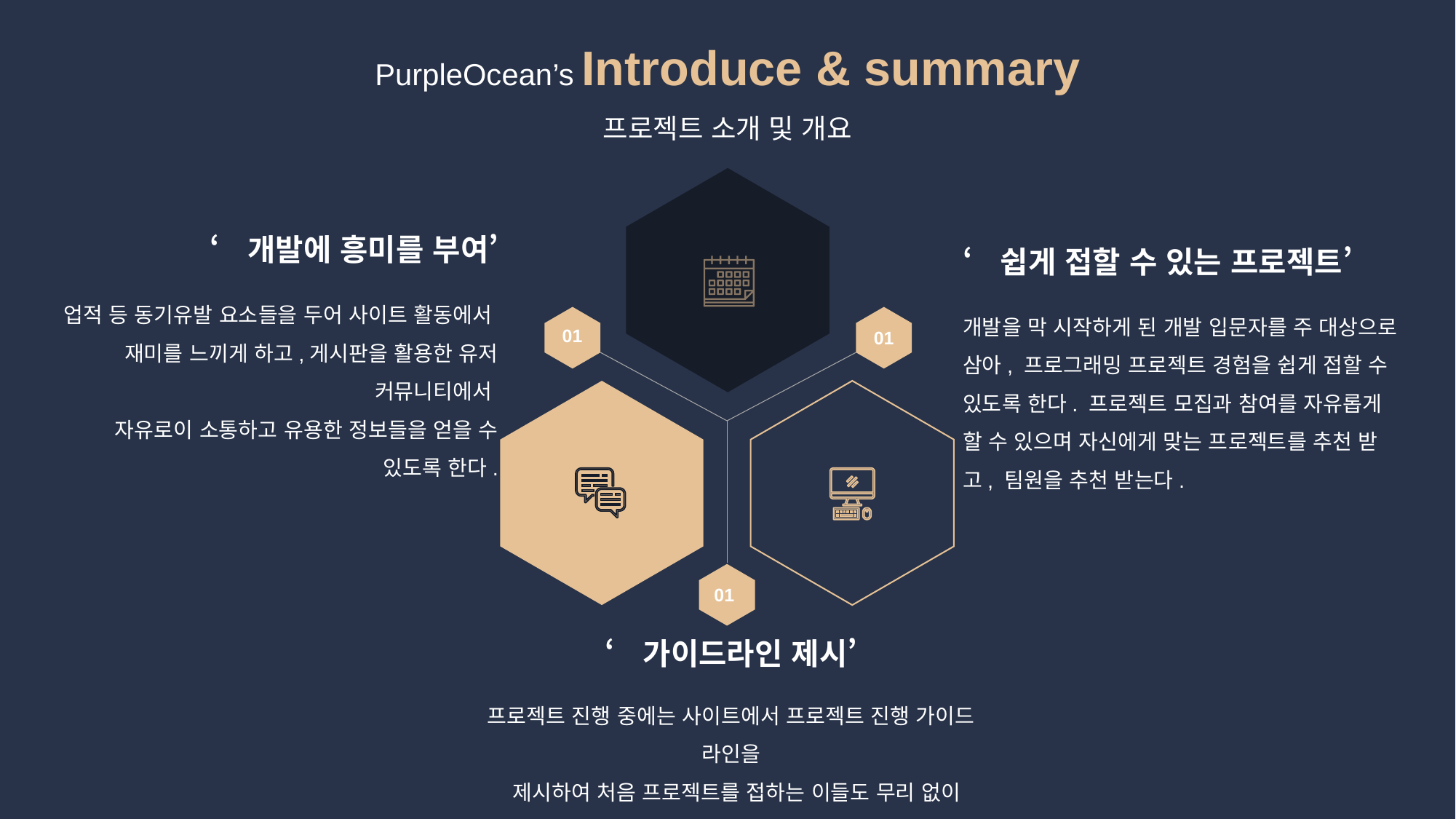

PurpleOcean’s Introduce & summary
프로젝트 소개 및 개요

‘개발에 흥미를 부여’

업적 등 동기유발 요소들을 두어 사이트 활동에서
재미를 느끼게 하고,게시판을 활용한 유저 커뮤니티에서
 자유로이 소통하고 유용한 정보들을 얻을 수 있도록 한다.
‘쉽게 접할 수 있는 프로젝트’

개발을 막 시작하게 된 개발 입문자를 주 대상으로 삼아, 프로그래밍 프로젝트 경험을 쉽게 접할 수 있도록 한다. 프로젝트 모집과 참여를 자유롭게 할 수 있으며 자신에게 맞는 프로젝트를 추천 받고, 팀원을 추천 받는다.

01
01

01
‘가이드라인 제시’

프로젝트 진행 중에는 사이트에서 프로젝트 진행 가이드 라인을
 제시하여 처음 프로젝트를 접하는 이들도 무리 없이 차근차근
따라오며 끝까지 완성할 수 있도록 돕는다.